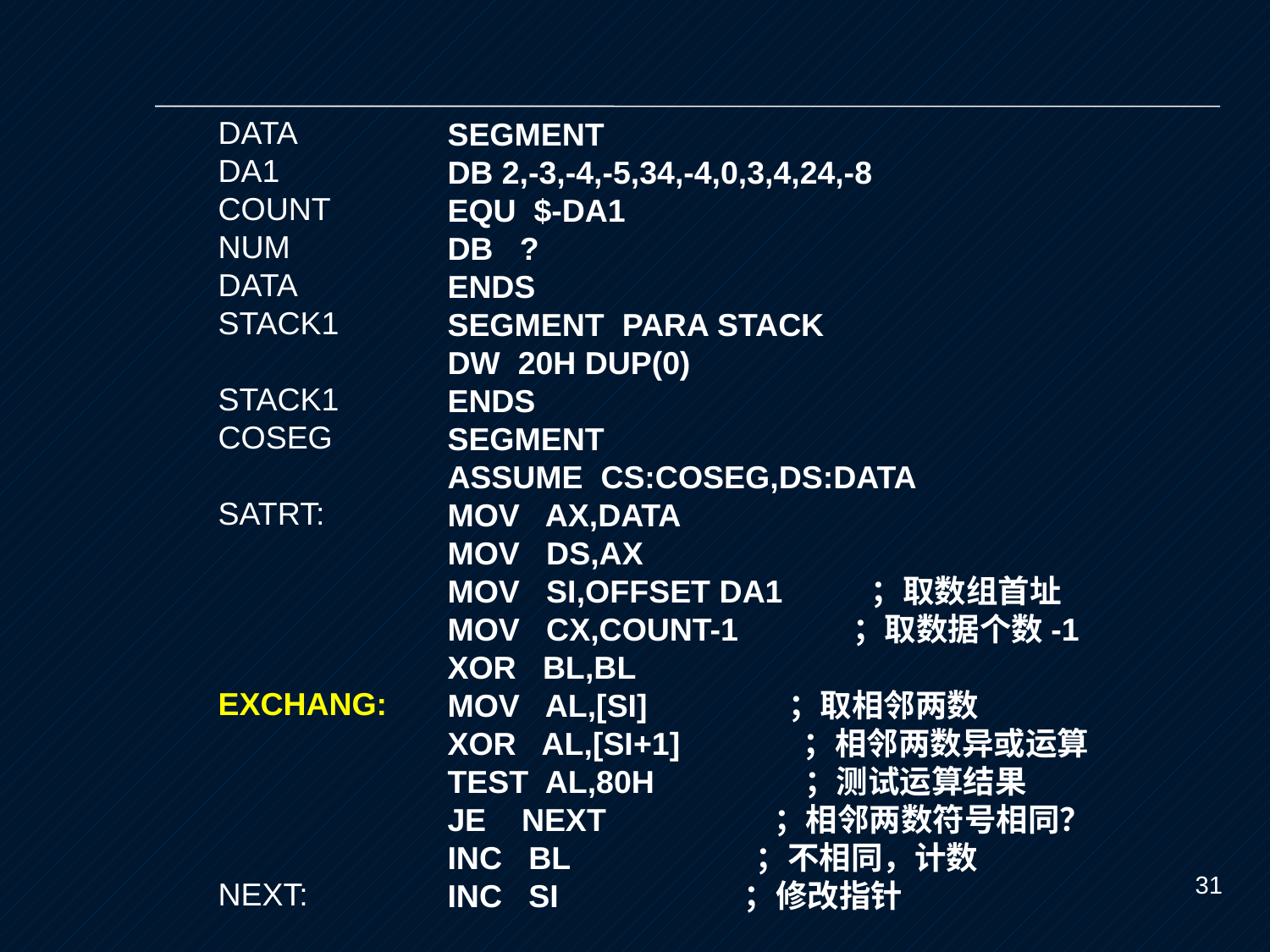

DATA
DA1
COUNT
NUM
DATA
STACK1

STACK1
COSEG

SATRT:

EXCHANG:

NEXT:
SEGMENT
DB 2,-3,-4,-5,34,-4,0,3,4,24,-8
EQU  $-DA1
DB   ?
ENDS
SEGMENT  PARA STACK
DW  20H DUP(0)
ENDS
SEGMENT
ASSUME  CS:COSEG,DS:DATA
MOV   AX,DATA
MOV   DS,AX
MOV   SI,OFFSET DA1         ；取数组首址
MOV   CX,COUNT-1            ；取数据个数-1
XOR   BL,BL
MOV   AL,[SI]               ；取相邻两数
XOR   AL,[SI+1]             ；相邻两数异或运算
TEST  AL,80H                ；测试运算结果
JE    NEXT                  ；相邻两数符号相同？
INC   BL                    ；不相同，计数
INC   SI                    ；修改指针
31